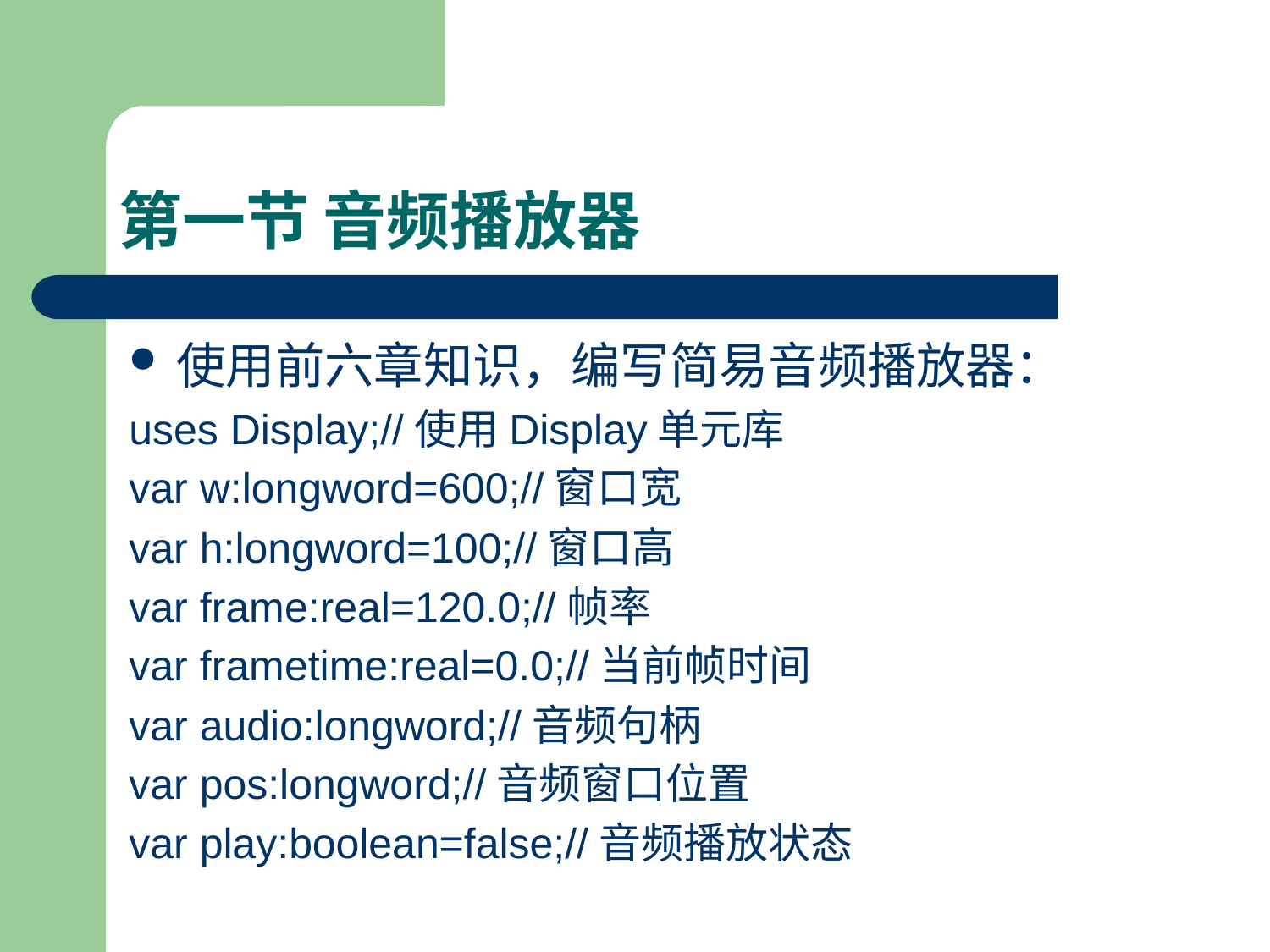

# 第一节 音频播放器
使用前六章知识，编写简易音频播放器：
uses Display;//使用Display单元库
var w:longword=600;//窗口宽
var h:longword=100;//窗口高
var frame:real=120.0;//帧率
var frametime:real=0.0;//当前帧时间
var audio:longword;//音频句柄
var pos:longword;//音频窗口位置
var play:boolean=false;//音频播放状态